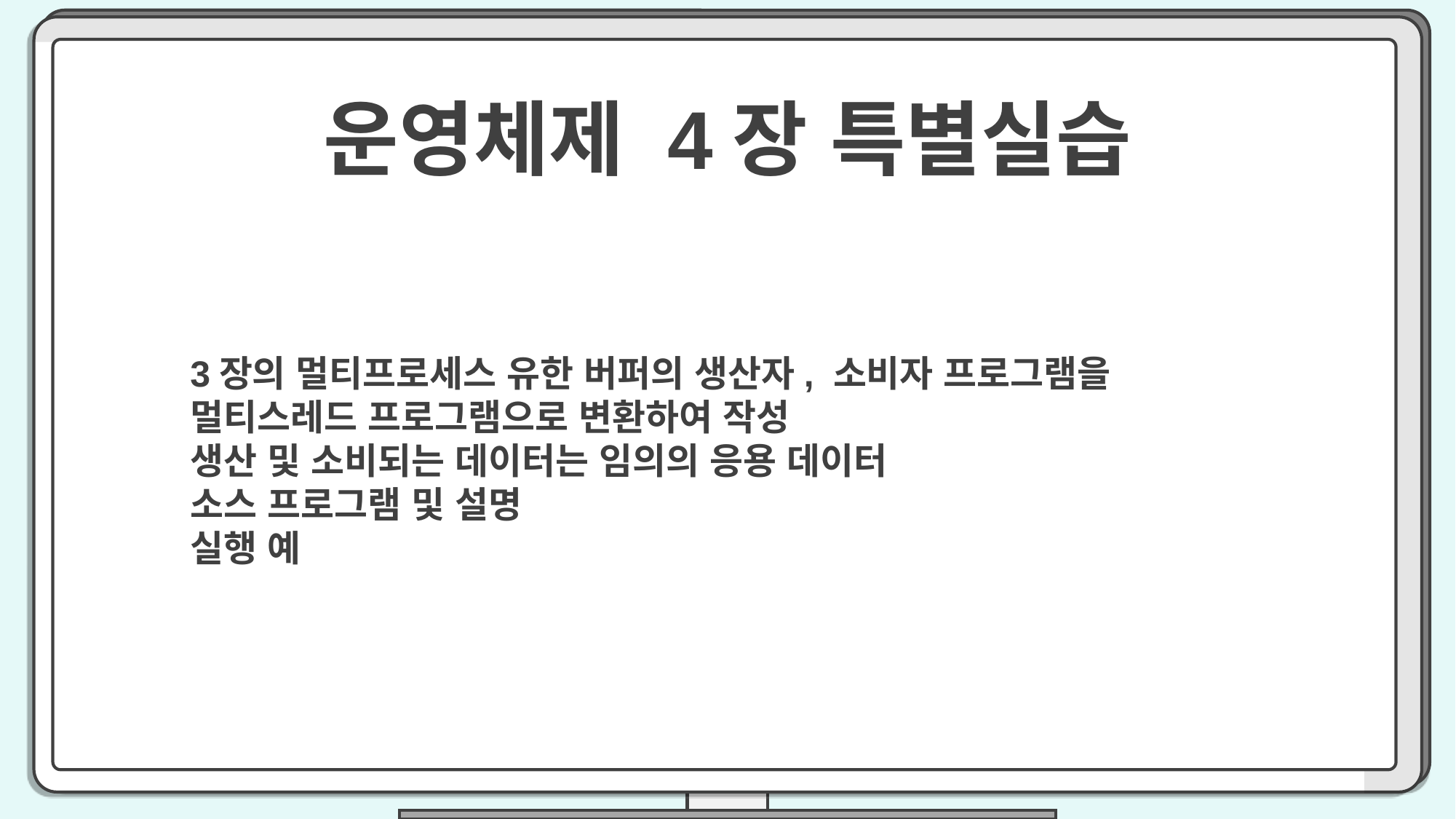

운영체제 4장 특별실습
3장의 멀티프로세스 유한 버퍼의 생산자, 소비자 프로그램을
멀티스레드 프로그램으로 변환하여 작성
생산 및 소비되는 데이터는 임의의 응용 데이터
소스 프로그램 및 설명
실행 예